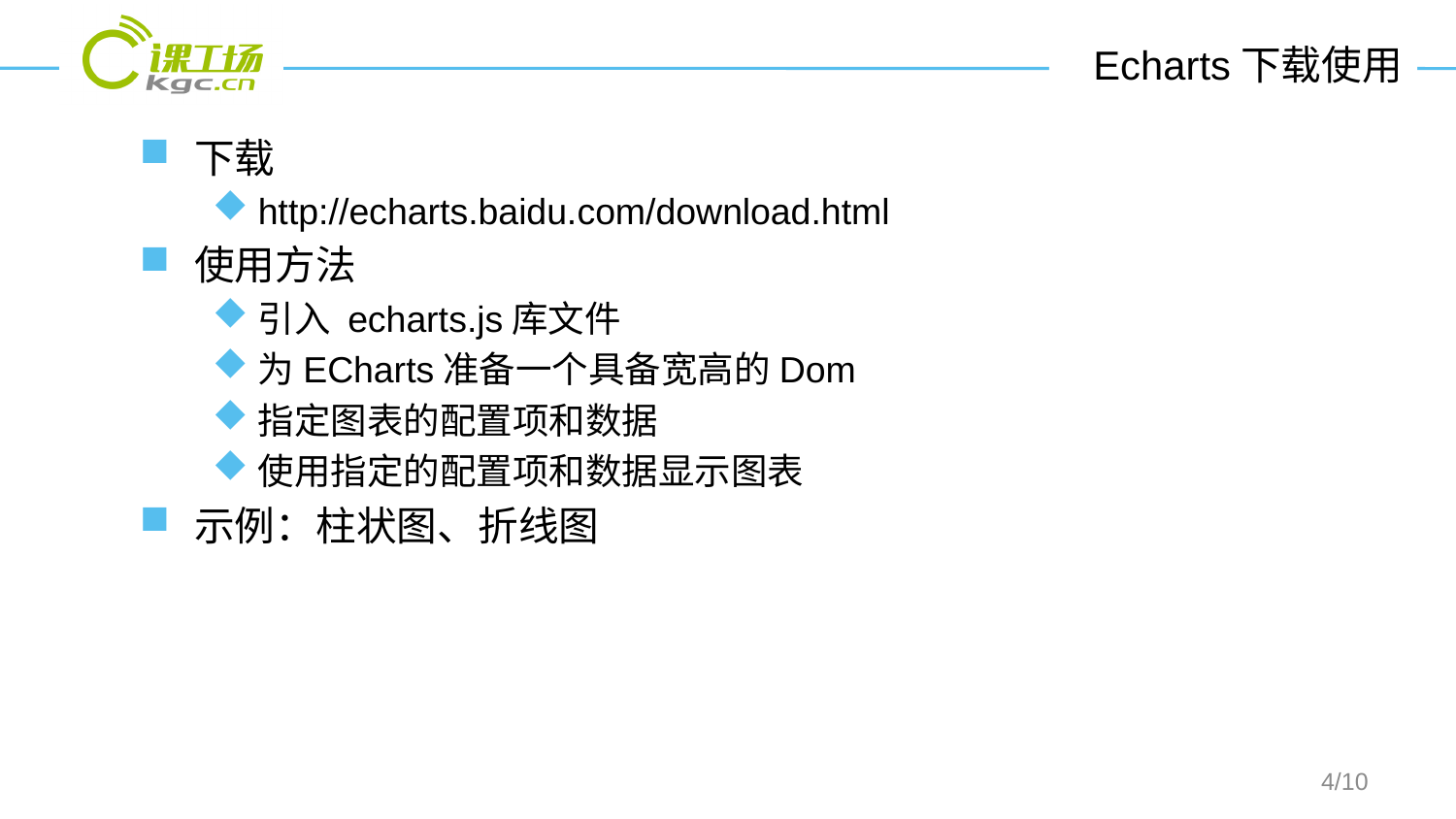

# Echarts下载使用
下载
http://echarts.baidu.com/download.html
使用方法
引入 echarts.js库文件
为ECharts准备一个具备宽高的Dom
指定图表的配置项和数据
使用指定的配置项和数据显示图表
示例：柱状图、折线图
4/10